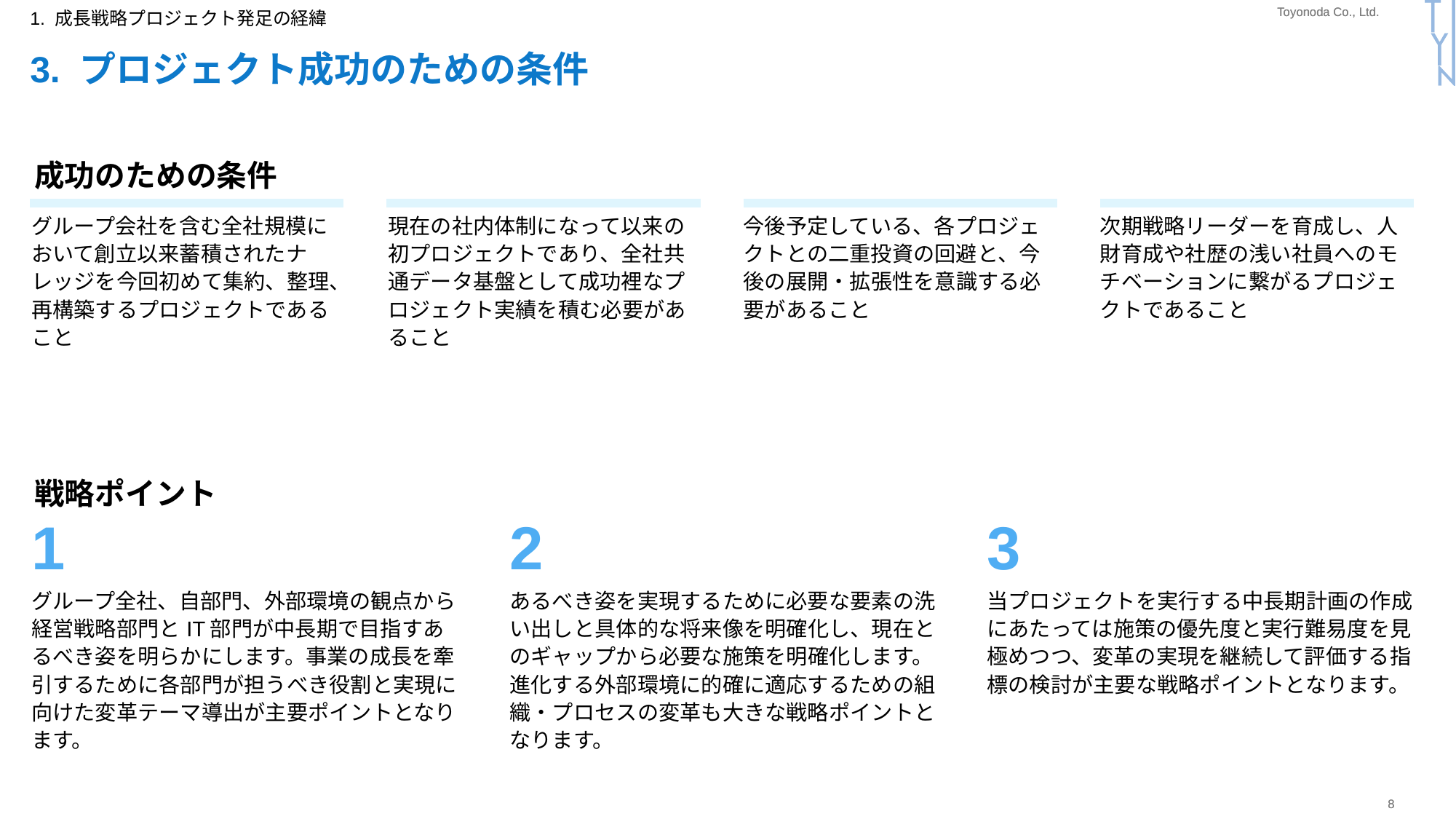

P112
1. 成長戦略プロジェクト発足の経緯
# 3. プロジェクト成功のための条件
| 成功のための条件 |  |  |  |  |  |  |
| --- | --- | --- | --- | --- | --- | --- |
|  |  |  |  |  |  |  |
| グループ会社を含む全社規模において創立以来蓄積されたナレッジを今回初めて集約、整理、再構築するプロジェクトであること |  | 現在の社内体制になって以来の初プロジェクトであり、全社共通データ基盤として成功裡なプロジェクト実績を積む必要があること |  | 今後予定している、各プロジェクトとの二重投資の回避と、今後の展開・拡張性を意識する必要があること |  | 次期戦略リーダーを育成し、人財育成や社歴の浅い社員へのモチベーションに繋がるプロジェクトであること |
| 戦略ポイント |  |  |  |  |
| --- | --- | --- | --- | --- |
| 1 |  | 2 |  | 3 |
| グループ全社、自部門、外部環境の観点から経営戦略部門とIT部門が中長期で目指すあるべき姿を明らかにします。事業の成長を牽引するために各部門が担うべき役割と実現に向けた変革テーマ導出が主要ポイントとなります。 |  | あるべき姿を実現するために必要な要素の洗い出しと具体的な将来像を明確化し、現在とのギャップから必要な施策を明確化します。進化する外部環境に的確に適応するための組織・プロセスの変革も大きな戦略ポイントとなります。 |  | 当プロジェクトを実行する中長期計画の作成にあたっては施策の優先度と実行難易度を見極めつつ、変革の実現を継続して評価する指標の検討が主要な戦略ポイントとなります。 |